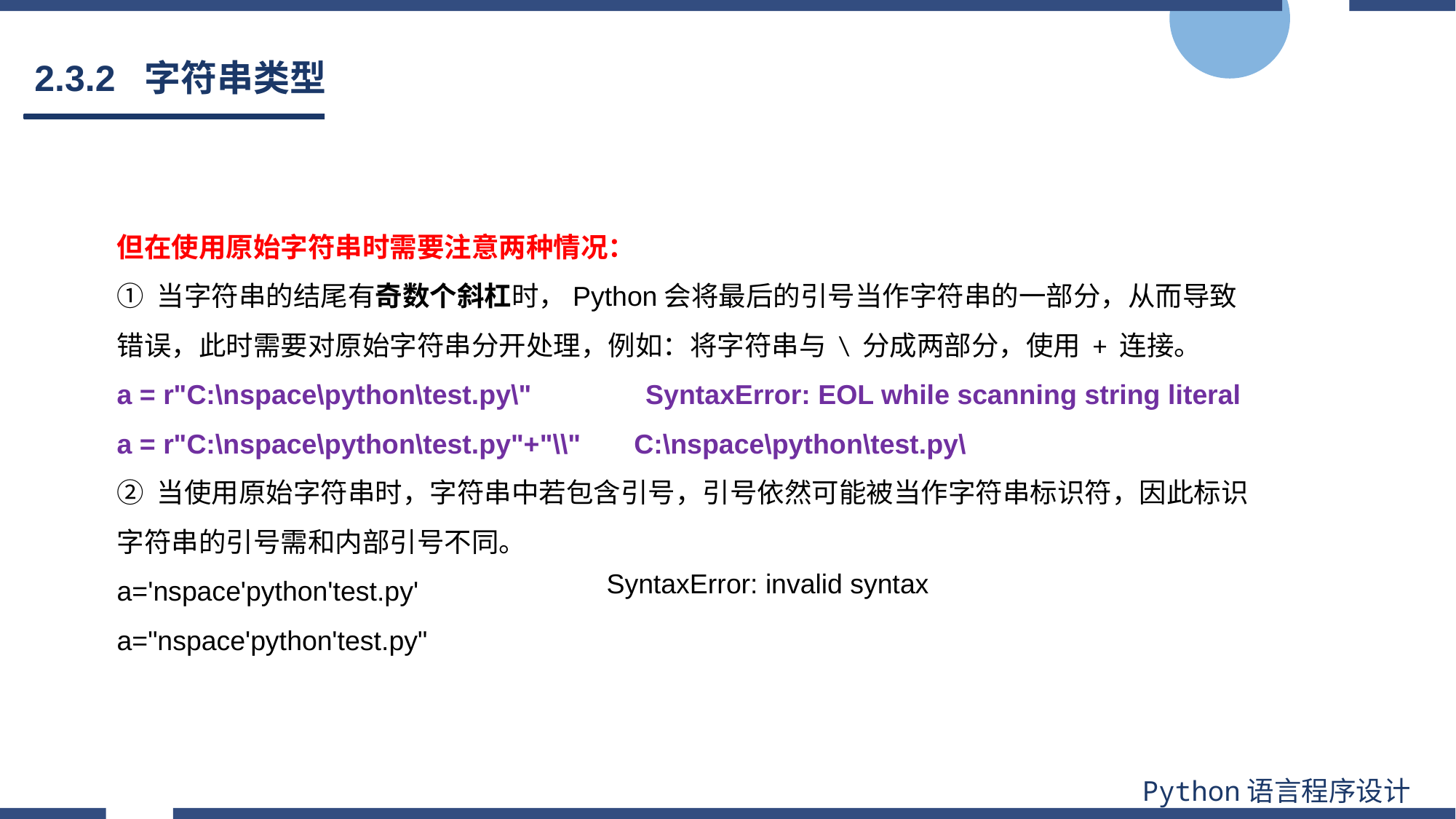

# 2.3.2  字符串类型
但在使用原始字符串时需要注意两种情况：
① 当字符串的结尾有奇数个斜杠时，Python会将最后的引号当作字符串的一部分，从而导致错误，此时需要对原始字符串分开处理，例如：将字符串与 \ 分成两部分，使用 + 连接。
a = r"C:\nspace\python\test.py\"               SyntaxError: EOL while scanning string literal
a = r"C:\nspace\python\test.py"+"\\"       C:\nspace\python\test.py\
② 当使用原始字符串时，字符串中若包含引号，引号依然可能被当作字符串标识符，因此标识字符串的引号需和内部引号不同。
a='nspace'python'test.py'
a="nspace'python'test.py"
SyntaxError: invalid syntax